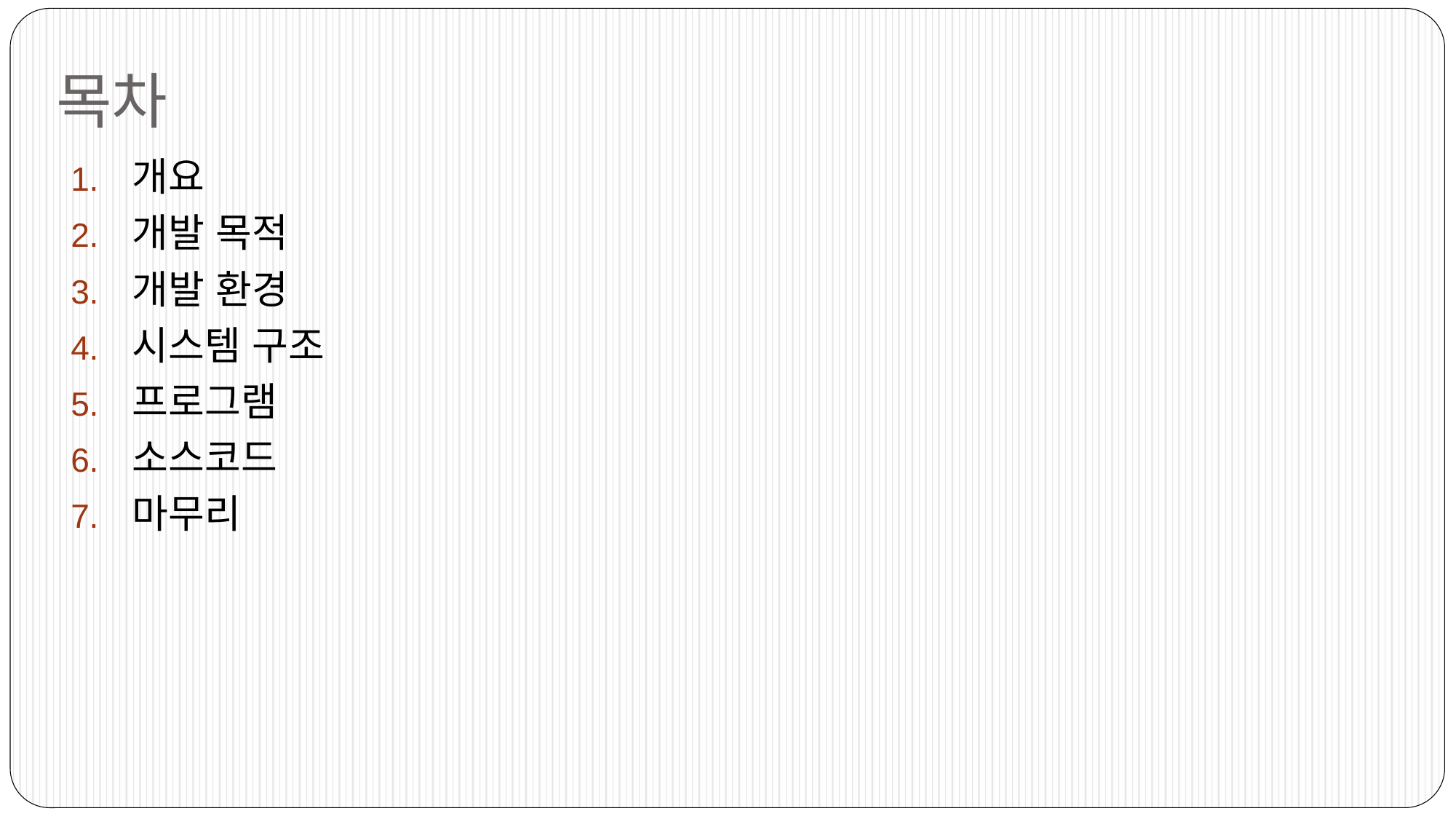

# 목차
개요
개발 목적
개발 환경
시스템 구조
프로그램
소스코드
마무리